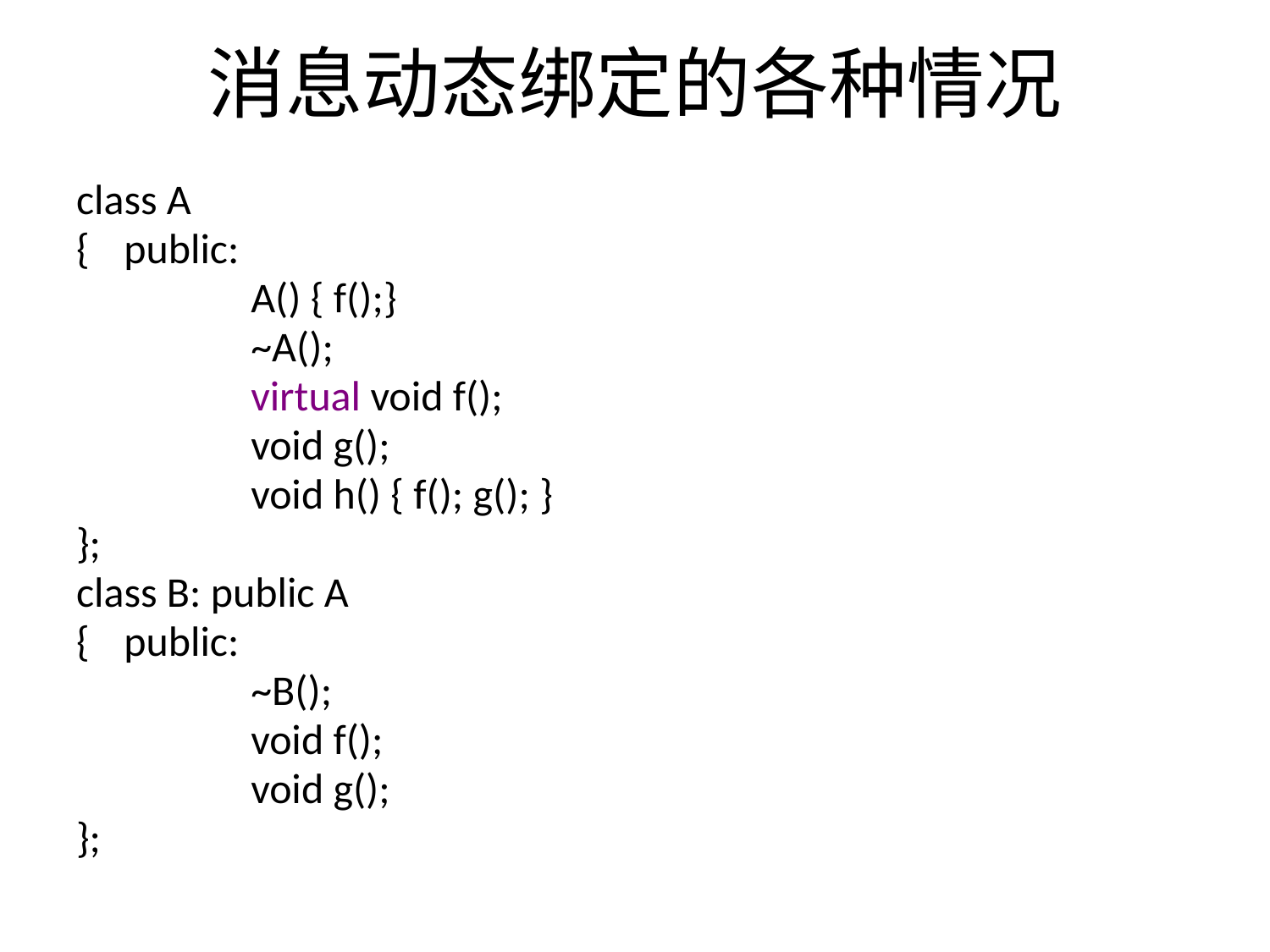

# 消息动态绑定的各种情况
class A
{	public:
		A() { f();}
		~A();
		virtual void f();
		void g();
		void h() { f(); g(); }
};
class B: public A
{	public:
		~B();
		void f();
		void g();
};